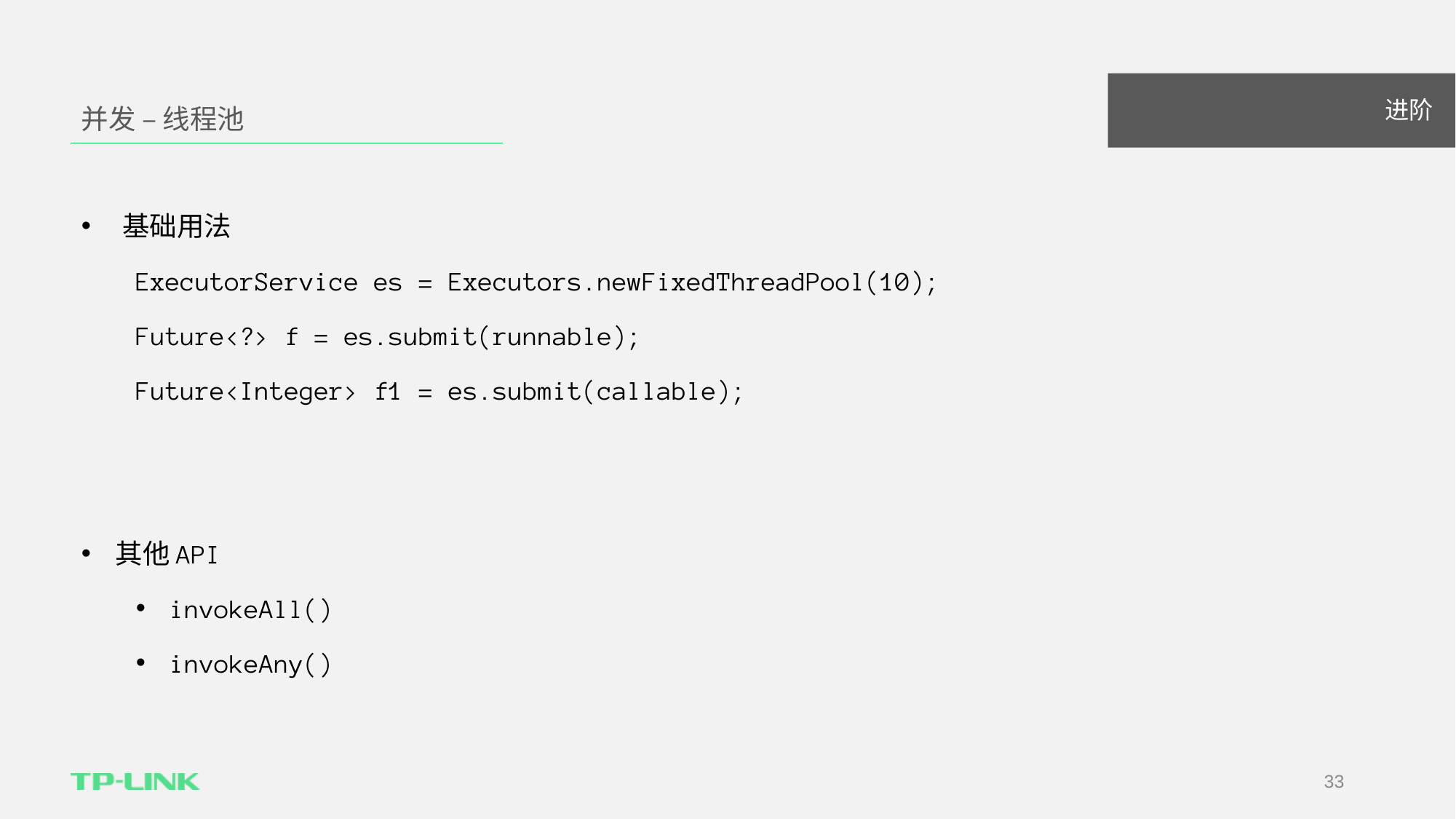

进阶

# 并发 – 线程池
基础用法
ExecutorService es = Executors.newFixedThreadPool(10);
Future<?> f = es.submit(runnable);
Future<Integer> f1 = es.submit(callable);

其他API
invokeAll()
invokeAny()
33